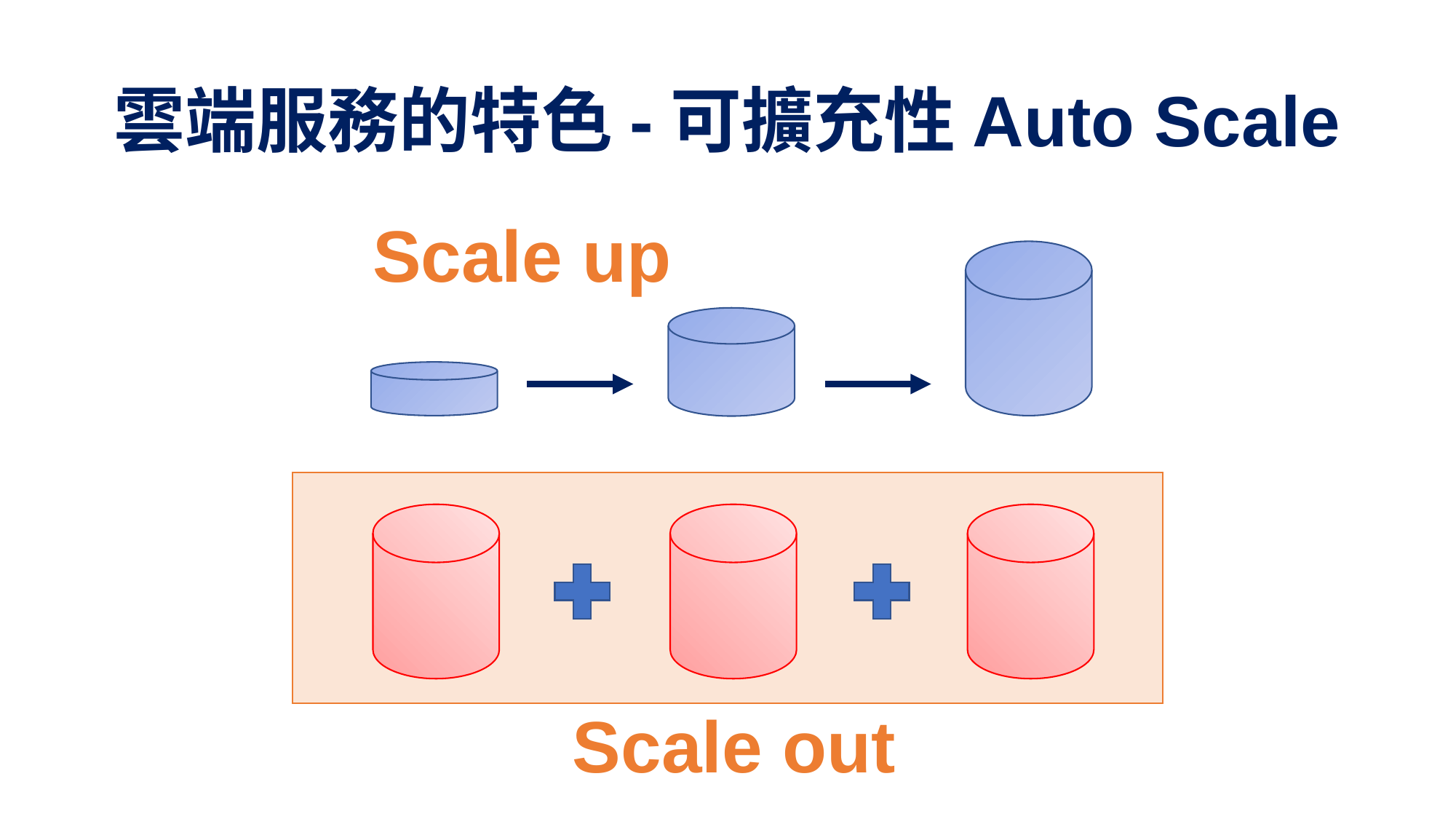

# 雲端服務的特色-可擴充性Auto Scale
Scale up

Scale out